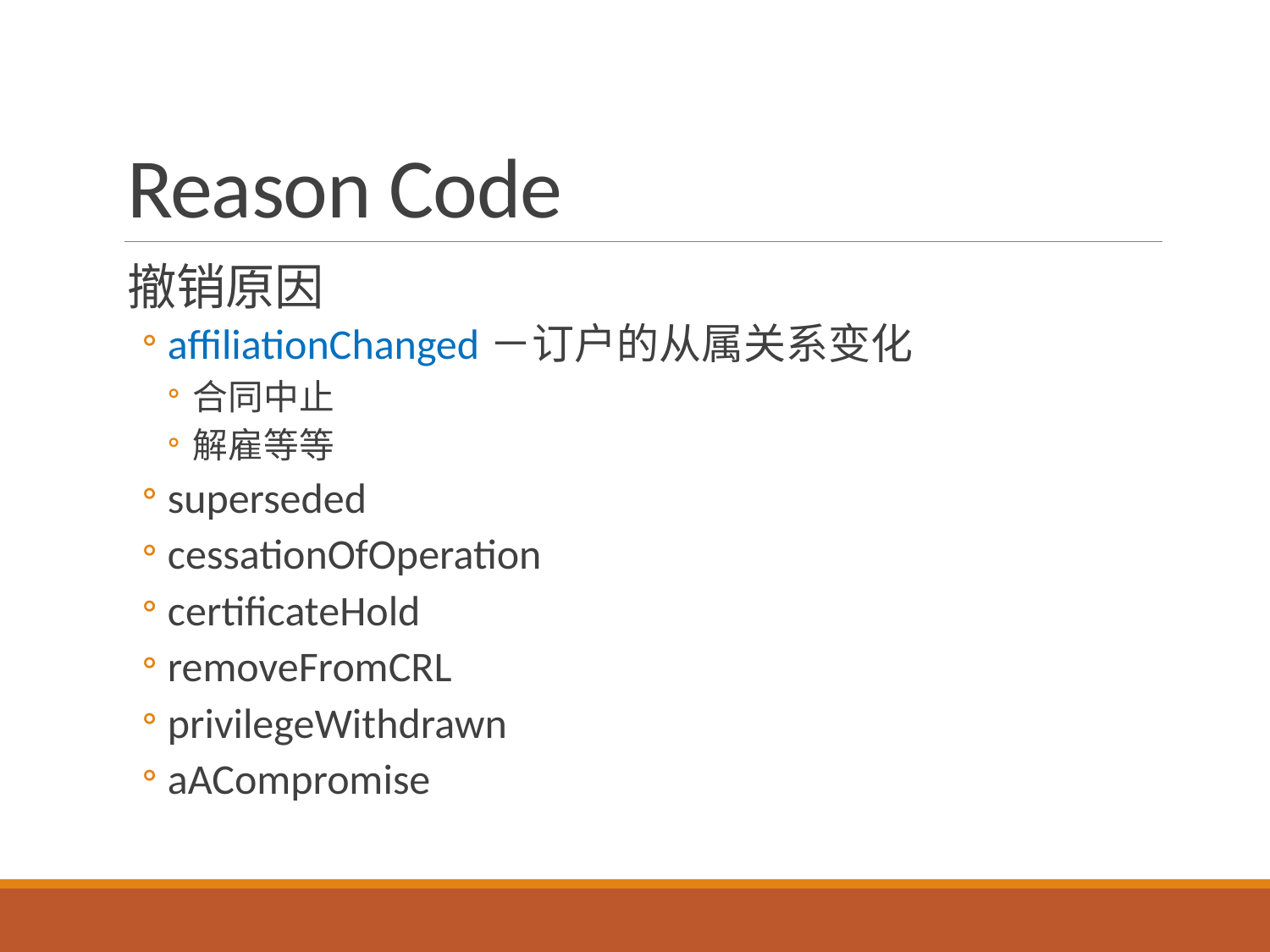

# Reason Code
撤销原因
affiliationChanged－订户的从属关系变化
合同中止
解雇等等
superseded
cessationOfOperation
certificateHold
removeFromCRL
privilegeWithdrawn
aACompromise
44